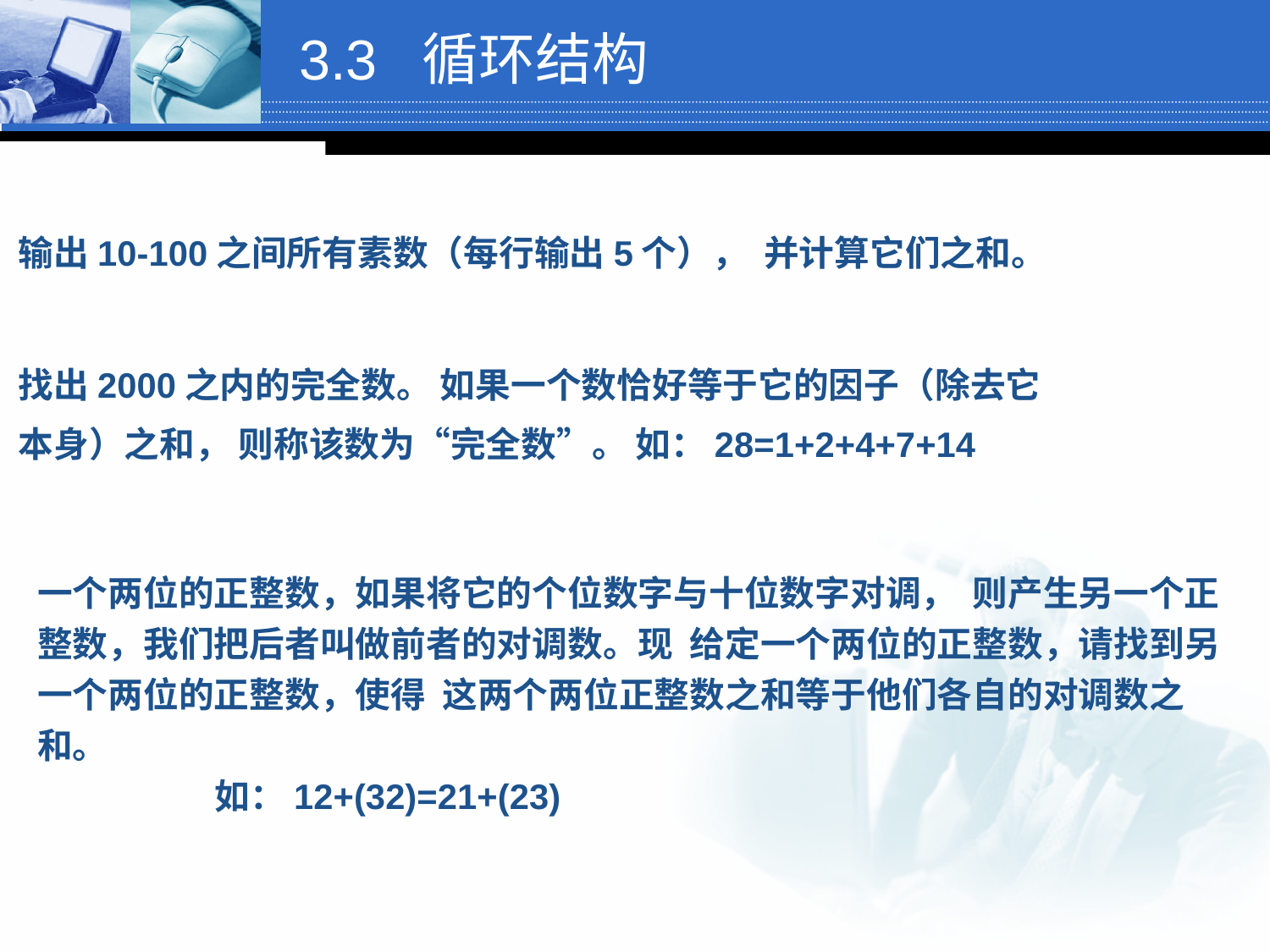

3.3  循环结构
输出10-100之间所有素数（每行输出5个），  并计算它们之和。
找出2000之内的完全数。 如果一个数恰好等于它的因子（除去它本身）之和， 则称该数为“完全数”。 如：28=1+2+4+7+14
一个两位的正整数，如果将它的个位数字与十位数字对调，  则产生另一个正整数，我们把后者叫做前者的对调数。现  给定一个两位的正整数，请找到另一个两位的正整数，使得  这两个两位正整数之和等于他们各自的对调数之和。
                     如：12+(32)=21+(23)